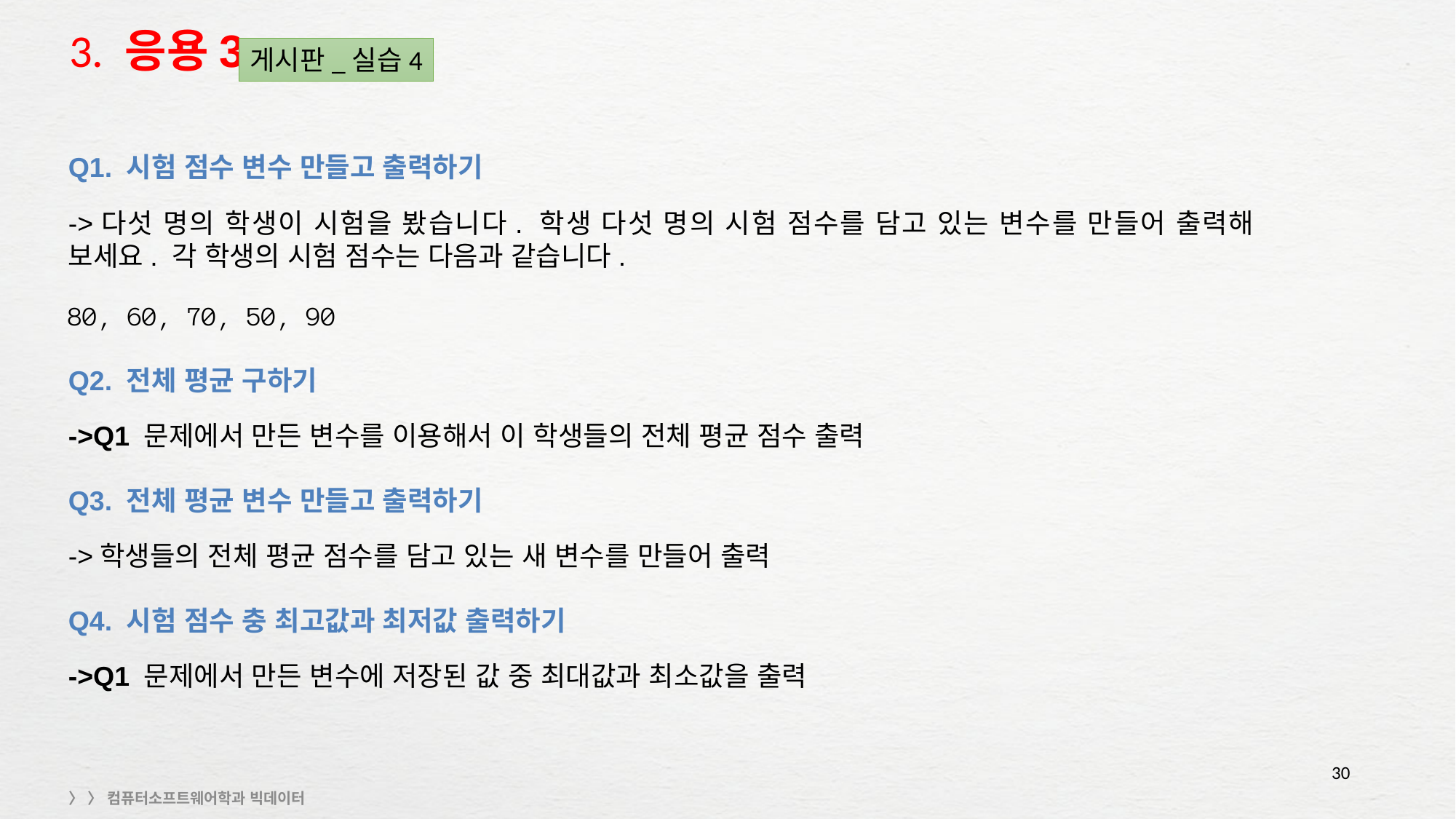

# 3. 응용3
게시판_실습4
Q1. 시험 점수 변수 만들고 출력하기
->다섯 명의 학생이 시험을 봤습니다. 학생 다섯 명의 시험 점수를 담고 있는 변수를 만들어 출력해 보세요. 각 학생의 시험 점수는 다음과 같습니다.
80, 60, 70, 50, 90
Q2. 전체 평균 구하기
->Q1 문제에서 만든 변수를 이용해서 이 학생들의 전체 평균 점수 출력
Q3. 전체 평균 변수 만들고 출력하기
->학생들의 전체 평균 점수를 담고 있는 새 변수를 만들어 출력
Q4. 시험 점수 충 최고값과 최저값 출력하기
->Q1 문제에서 만든 변수에 저장된 값 중 최대값과 최소값을 출력

30
〉 〉 컴퓨터소프트웨어학과 빅데이터